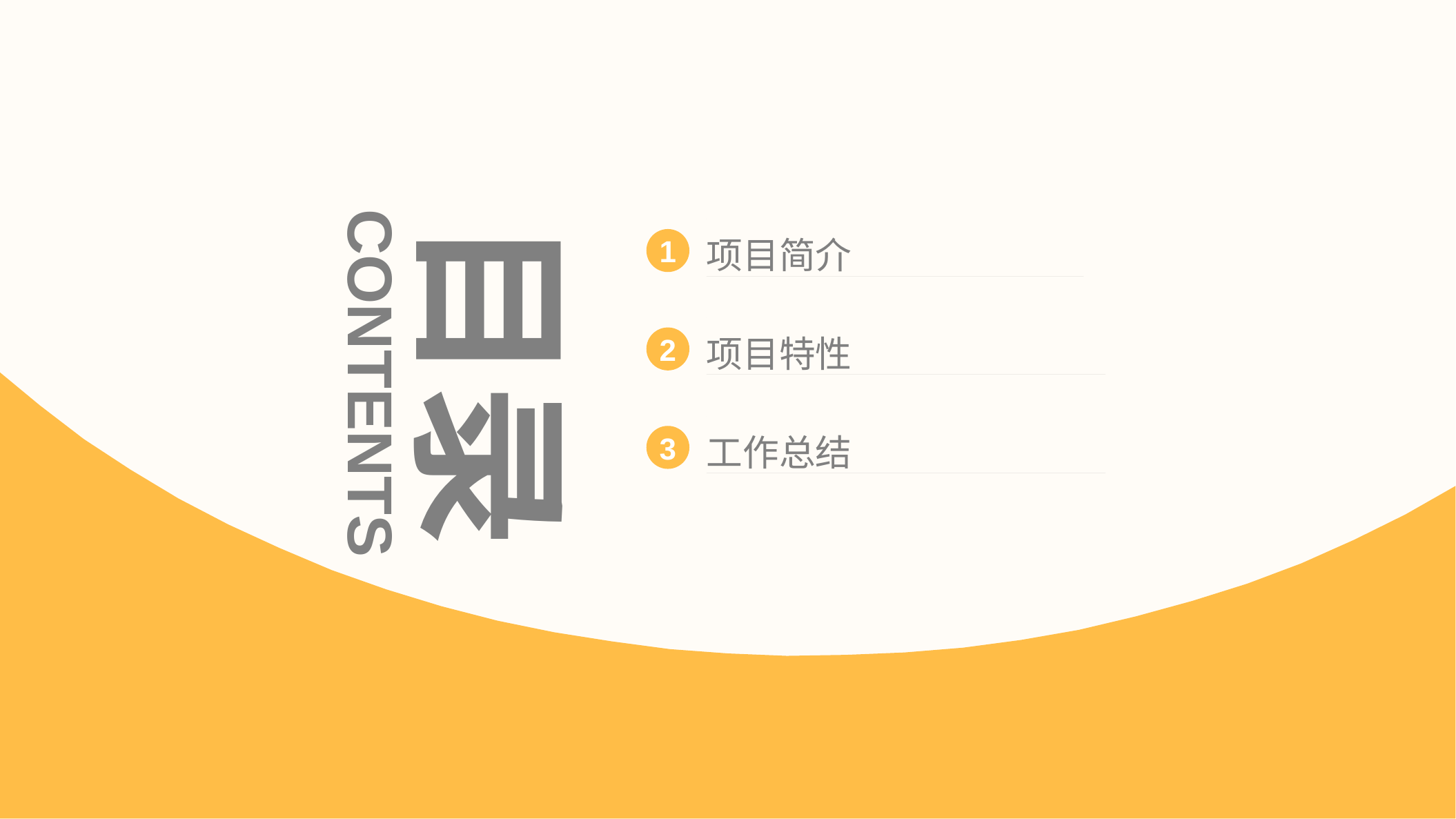

目录
项目简介
1
项目特性
2
CONTENTS

工作总结
3